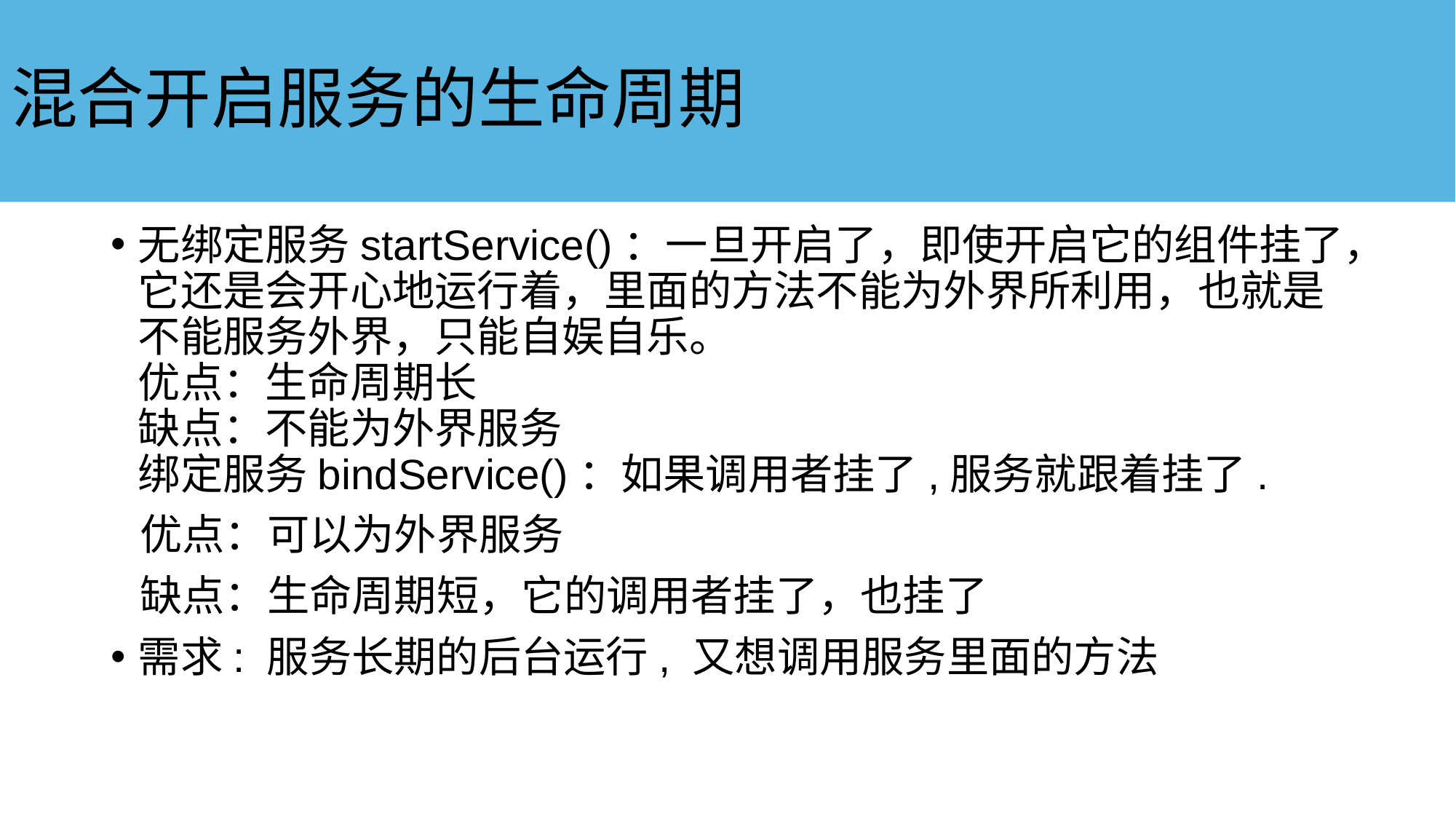

# 混合开启服务的生命周期
无绑定服务startService()：一旦开启了，即使开启它的组件挂了，它还是会开心地运行着，里面的方法不能为外界所利用，也就是不能服务外界，只能自娱自乐。
优点：生命周期长
缺点：不能为外界服务
绑定服务bindService()：如果调用者挂了,服务就跟着挂了.
  优点：可以为外界服务
  缺点：生命周期短，它的调用者挂了，也挂了
需求: 服务长期的后台运行, 又想调用服务里面的方法